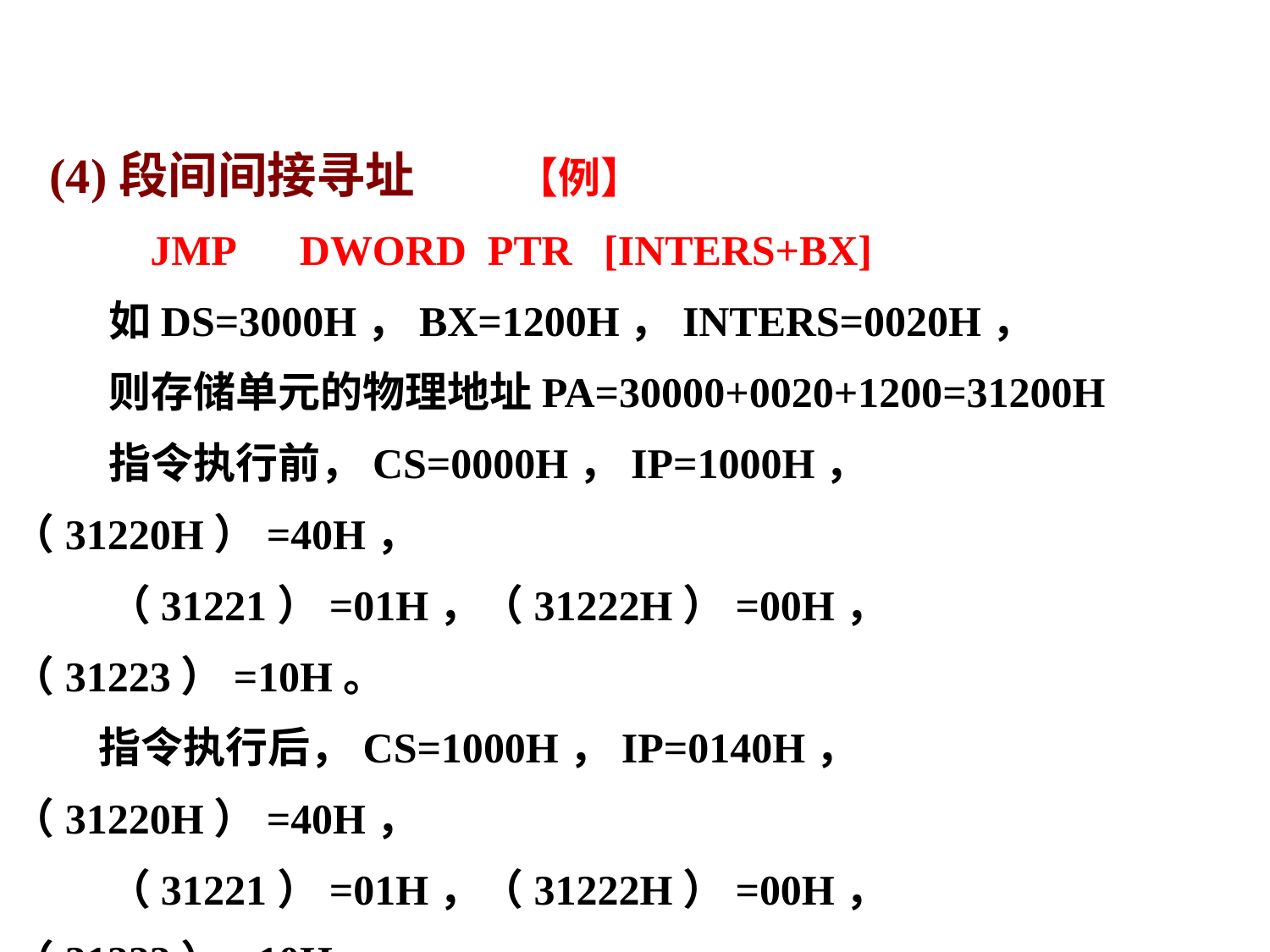

(4)段间间接寻址         【例】
             JMP　DWORD  PTR   [INTERS+BX]
         如DS=3000H，BX=1200H，INTERS=0020H，
         则存储单元的物理地址PA=30000+0020+1200=31200H
         指令执行前，CS=0000H，IP=1000H，（31220H）=40H，
         （31221）=01H，（31222H）=00H，（31223）=10H。
        指令执行后，CS=1000H，IP=0140H，（31220H）=40H，
         （31221）=01H，（31222H）=00H，（31223）=10H。